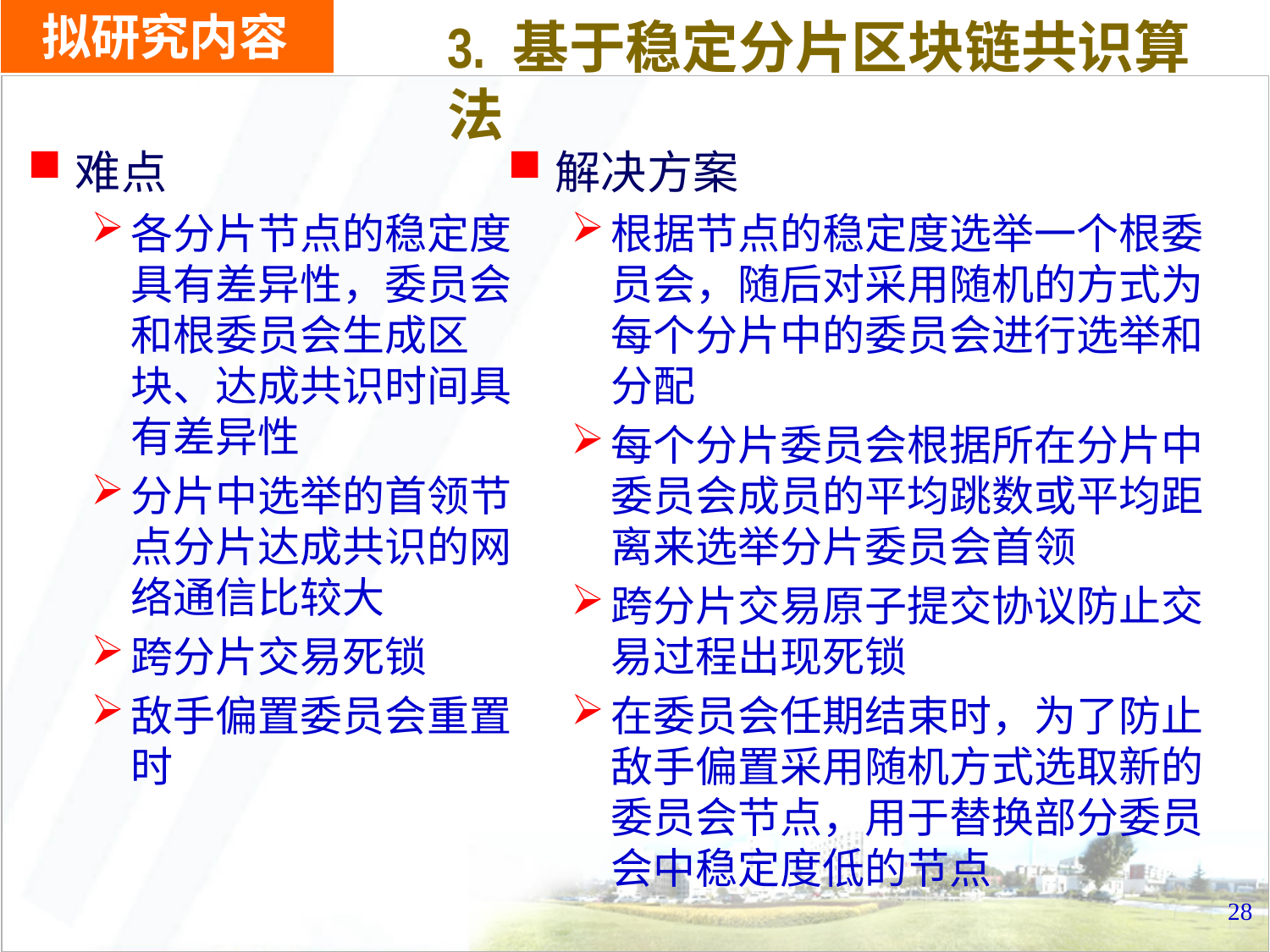

# 拟研究内容
3. 基于稳定分片区块链共识算法

难点
各分片节点的稳定度具有差异性，委员会和根委员会生成区块、达成共识时间具有差异性
分片中选举的首领节点分片达成共识的网络通信比较大
跨分片交易死锁
敌手偏置委员会重置时
解决方案
根据节点的稳定度选举一个根委员会，随后对采用随机的方式为每个分片中的委员会进行选举和分配
每个分片委员会根据所在分片中委员会成员的平均跳数或平均距离来选举分片委员会首领
跨分片交易原子提交协议防止交易过程出现死锁
在委员会任期结束时，为了防止敌手偏置采用随机方式选取新的委员会节点，用于替换部分委员会中稳定度低的节点
28